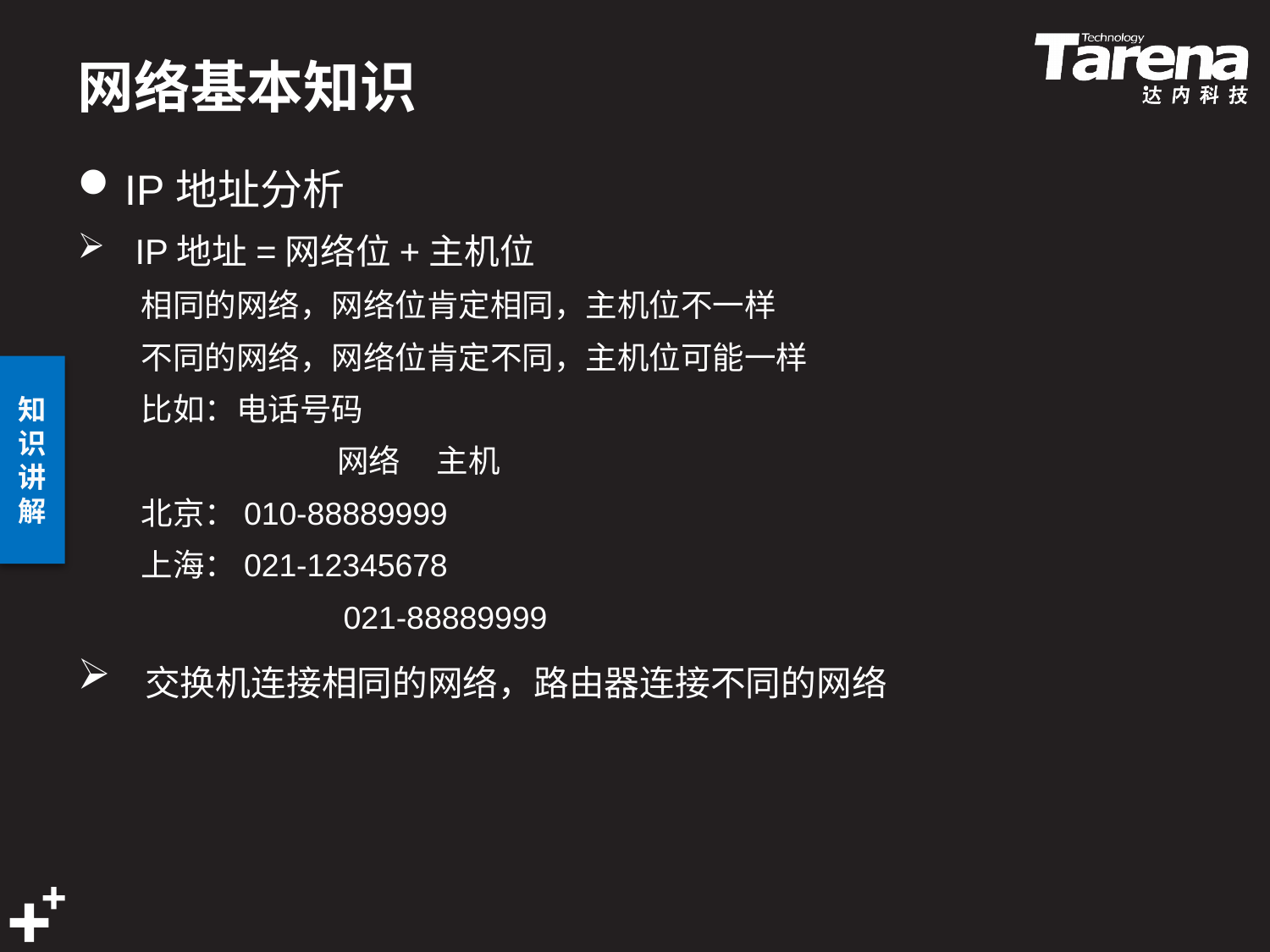

# 网络基本知识
IP地址分析
 IP地址=网络位+主机位
相同的网络，网络位肯定相同，主机位不一样
不同的网络，网络位肯定不同，主机位可能一样
比如：电话号码
		   网络     主机
北京：010-88889999
上海：021-12345678
		    021-88889999
 交换机连接相同的网络，路由器连接不同的网络